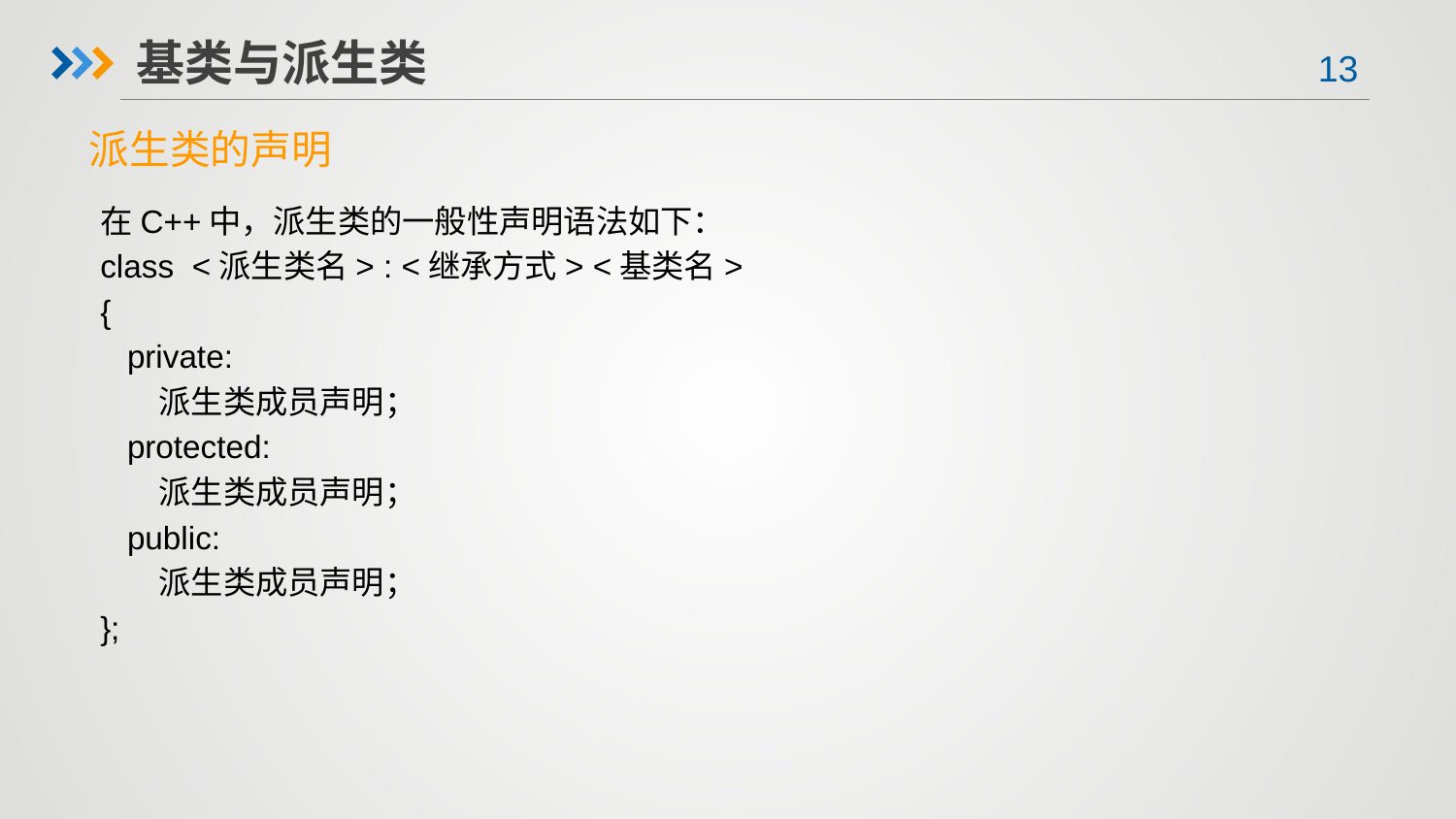

基类与派生类
派生类的声明
在C++中，派生类的一般性声明语法如下：
class  <派生类名> : <继承方式> <基类名>
{
   private:
       派生类成员声明；
   protected:
       派生类成员声明；
   public:
       派生类成员声明；
};